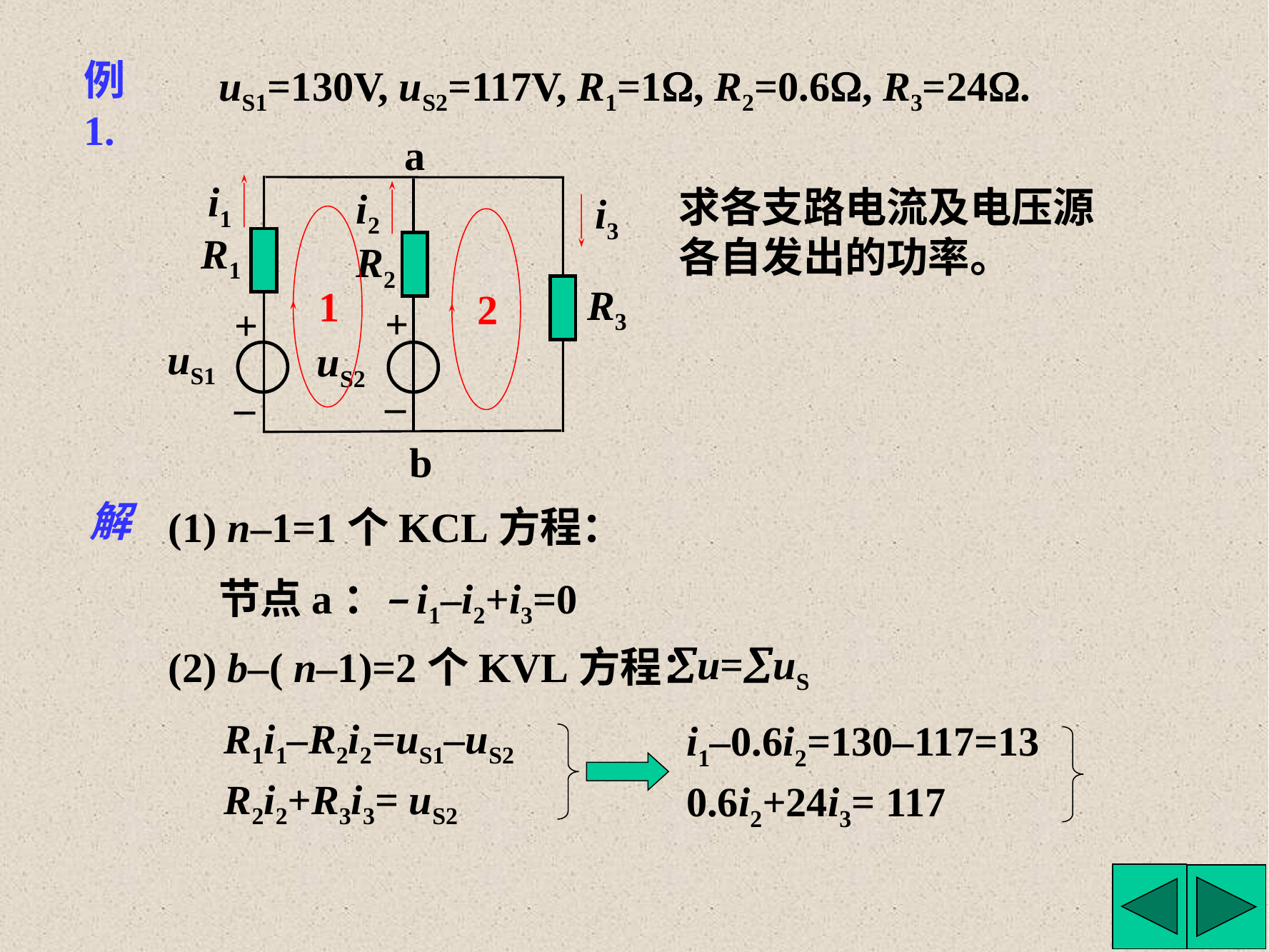

例1.
uS1=130V, uS2=117V, R1=1Ω, R2=0.6Ω, R3=24Ω.
a

R1

R2

R3

+
+

–
–
b

uS1
uS2
i1

i2

i3

求各支路电流及电压源各自发出的功率。

1

2

解
(1) n–1=1个KCL方程：
节点a：–i1–i2+i3=0
∑u=∑uS
(2) b–( n–1)=2个KVL方程：
R1i1–R2i2=uS1–uS2
i1–0.6i2=130–117=13

R2i2+R3i3= uS2
0.6i2+24i3= 117